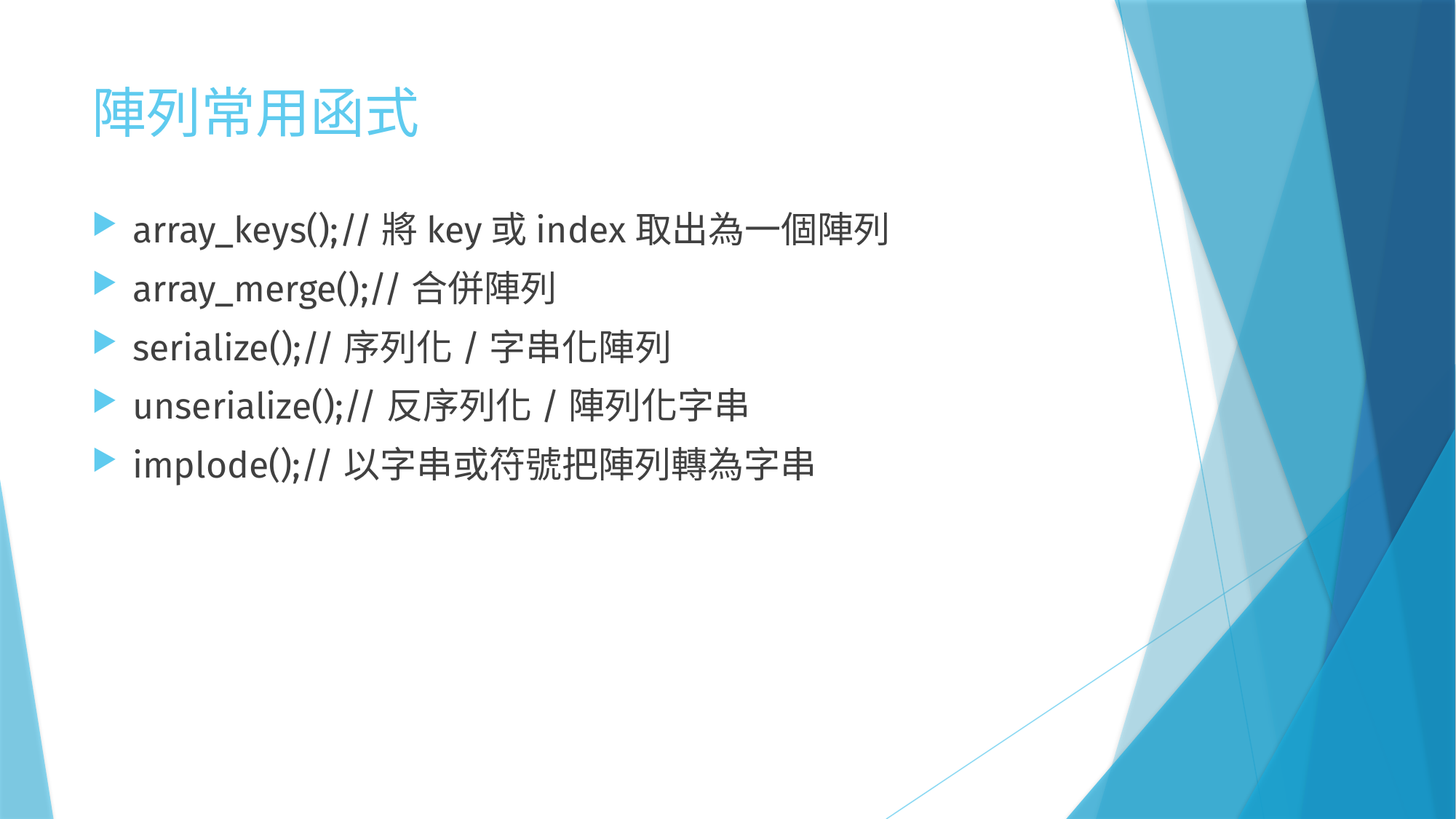

# 陣列常用函式
array_keys();//將key或index取出為一個陣列
array_merge();//合併陣列
serialize();//序列化/字串化陣列
unserialize();//反序列化/陣列化字串
implode();//以字串或符號把陣列轉為字串